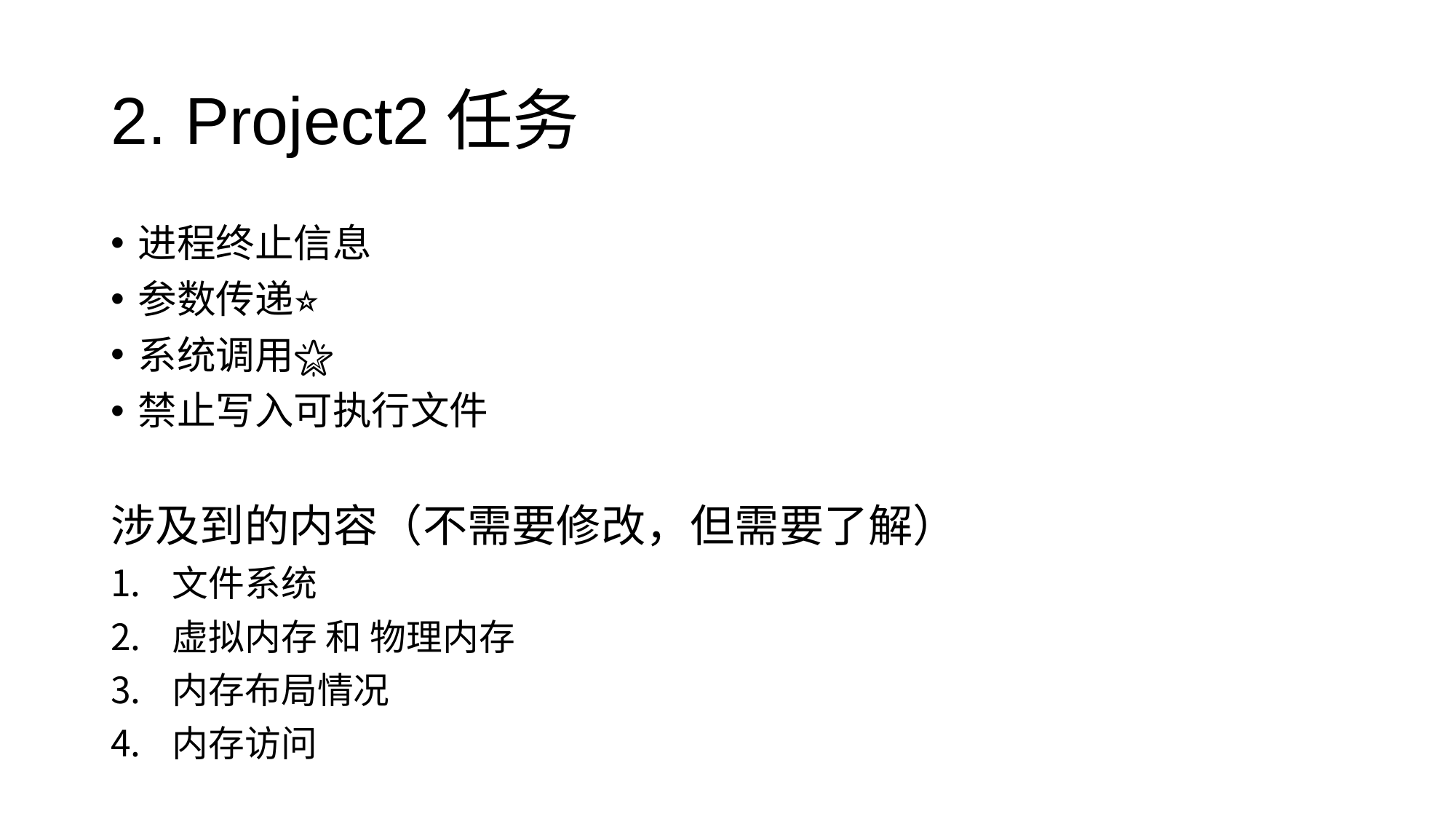

# 2. Project2任务
进程终止信息
参数传递⭐
系统调用🌟
禁止写入可执行文件

涉及到的内容（不需要修改，但需要了解）
文件系统
虚拟内存 和 物理内存
内存布局情况
内存访问